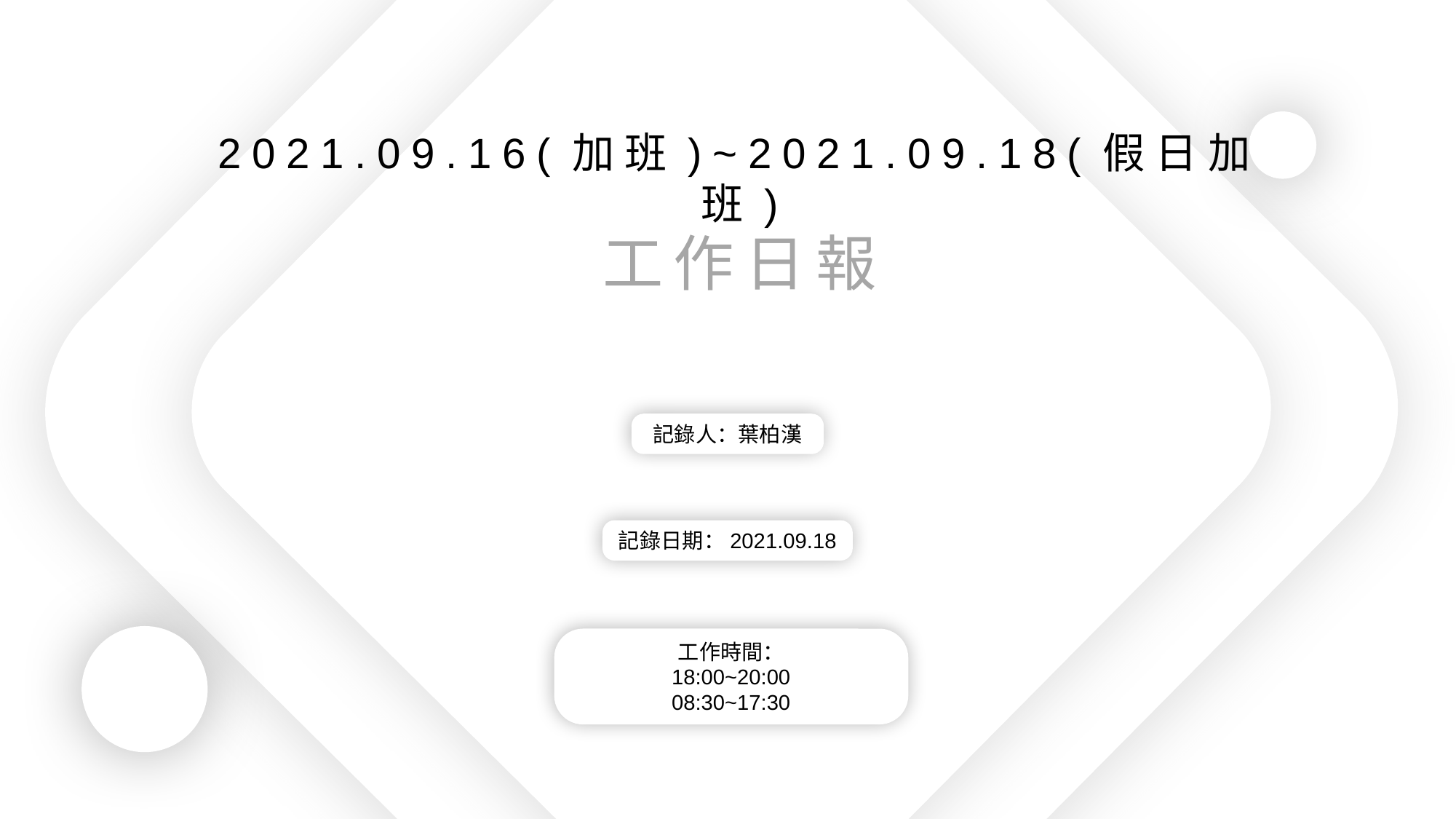

2021.09.16(加班)~2021.09.18(假日加班)
工作日報

記錄人：葉柏漢

記錄日期：2021.09.18

工作時間：
18:00~20:00
08:30~17:30